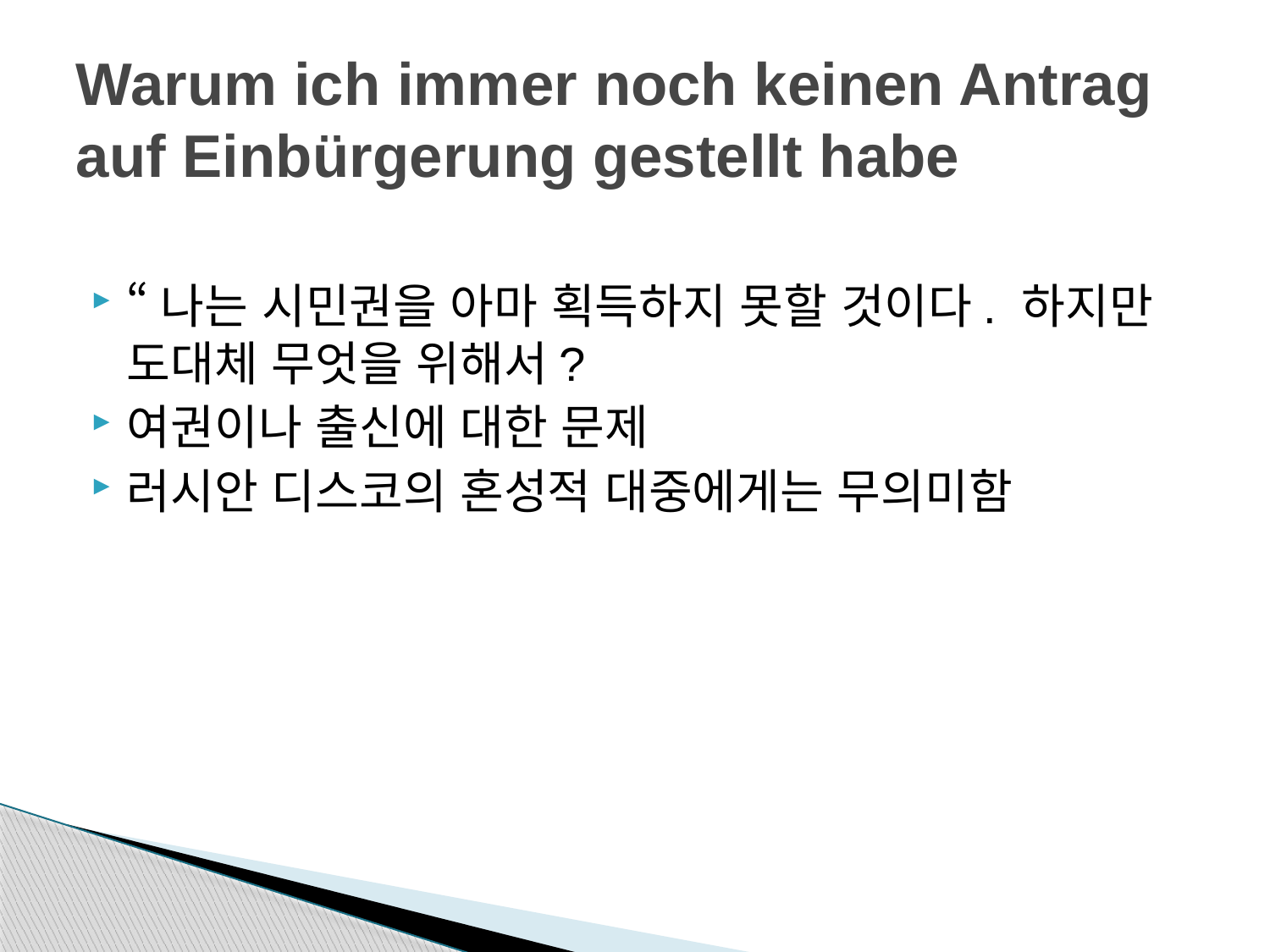

# Warum ich immer noch keinen Antrag auf Einbürgerung gestellt habe

“나는 시민권을 아마 획득하지 못할 것이다. 하지만 도대체 무엇을 위해서?
여권이나 출신에 대한 문제
러시안 디스코의 혼성적 대중에게는 무의미함